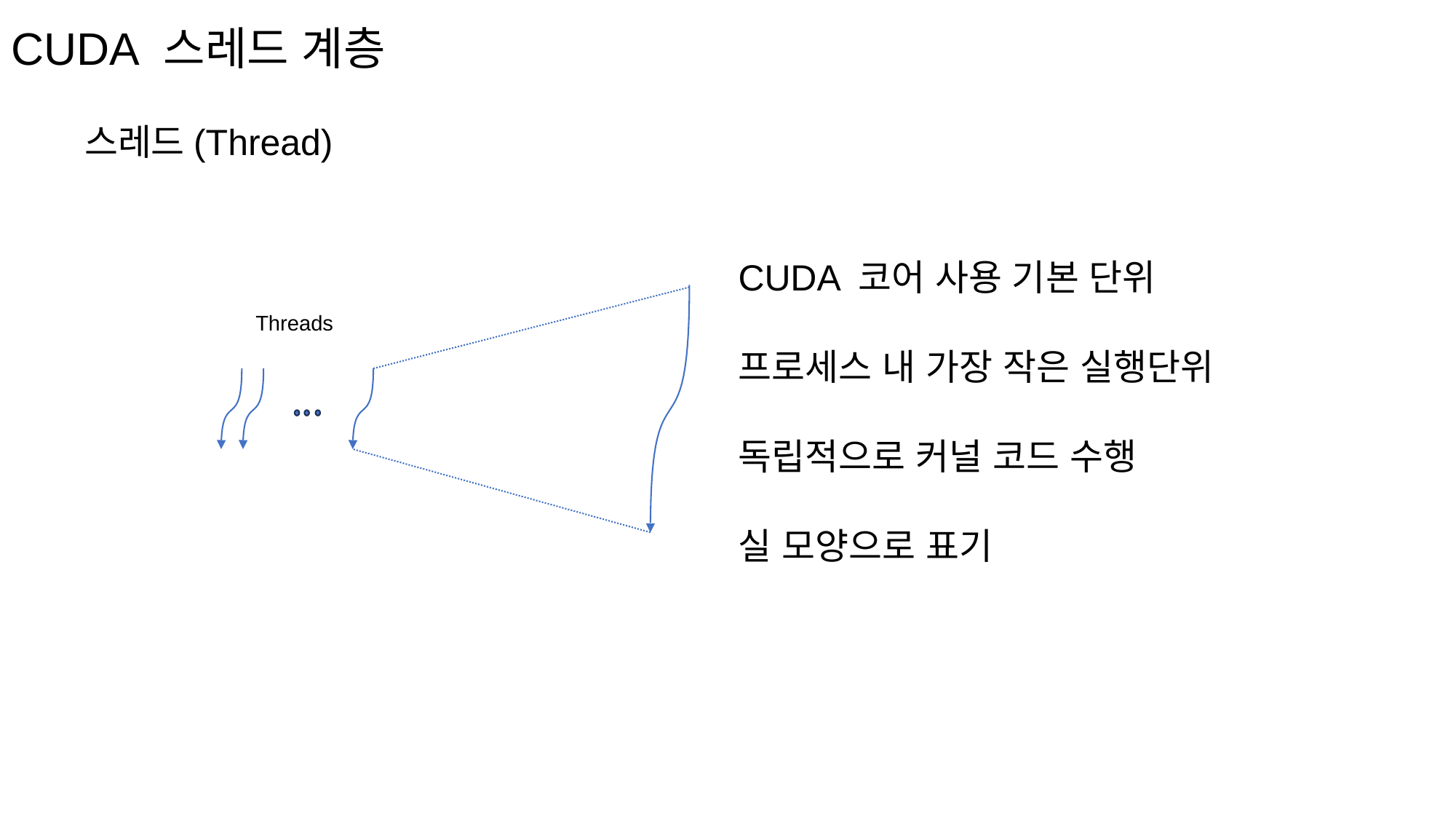

# CUDA 스레드 계층
스레드(Thread)
CUDA 코어 사용 기본 단위
Threads

프로세스 내 가장 작은 실행단위
독립적으로 커널 코드 수행
실 모양으로 표기